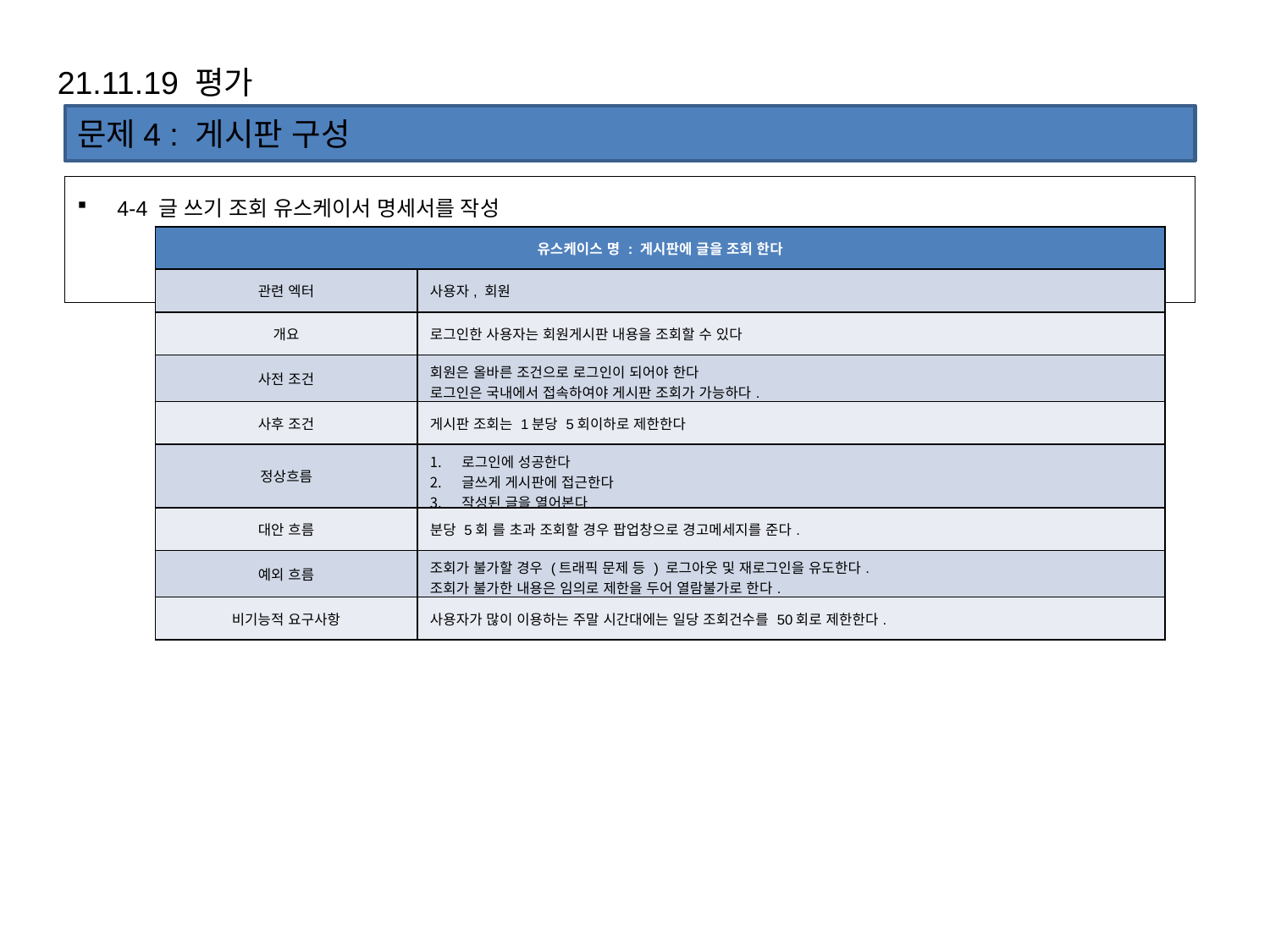

21.11.19 평가
문제4 : 게시판 구성
4-4 글 쓰기 조회 유스케이서 명세서를 작성

| 유스케이스 명 : 게시판에 글을 조회 한다 |  |
| --- | --- |
| 관련 엑터 | 사용자, 회원 |
| 개요 | 로그인한 사용자는 회원게시판 내용을 조회할 수 있다 |
| 사전 조건 | 회원은 올바른 조건으로 로그인이 되어야 한다 로그인은 국내에서 접속하여야 게시판 조회가 가능하다. |
| 사후 조건 | 게시판 조회는 1분당 5회이하로 제한한다 |
| 정상흐름 | 로그인에 성공한다 글쓰게 게시판에 접근한다 작성된 글을 열어본다 |
| 대안 흐름 | 분당 5회 를 초과 조회할 경우 팝업창으로 경고메세지를 준다. |
| 예외 흐름 | 조회가 불가할 경우 (트래픽 문제 등 ) 로그아웃 및 재로그인을 유도한다. 조회가 불가한 내용은 임의로 제한을 두어 열람불가로 한다. |
| 비기능적 요구사항 | 사용자가 많이 이용하는 주말 시간대에는 일당 조회건수를 50회로 제한한다. |